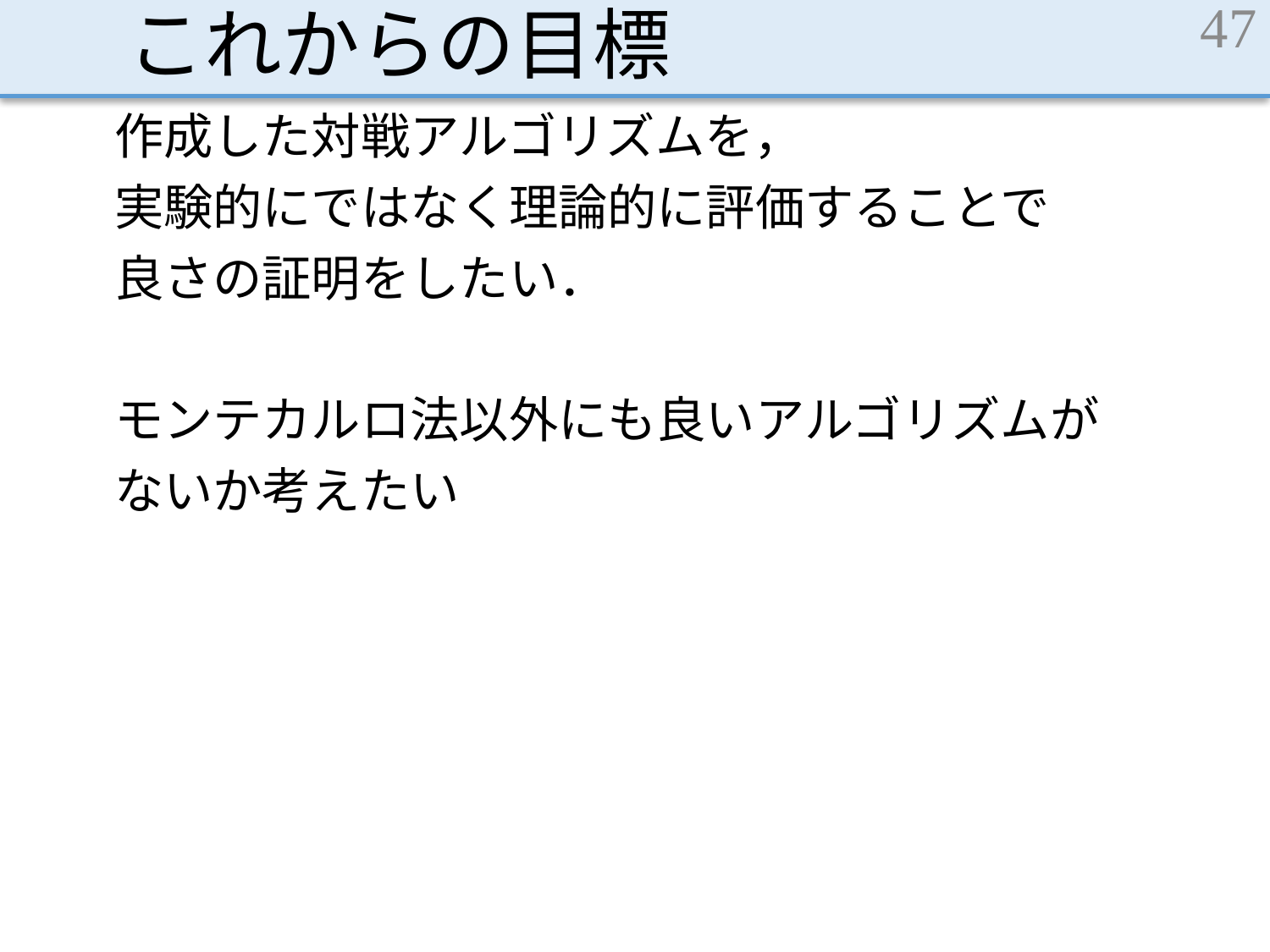

# これからの目標
47
作成した対戦アルゴリズムを，
実験的にではなく理論的に評価することで
良さの証明をしたい．

モンテカルロ法以外にも良いアルゴリズムが
ないか考えたい